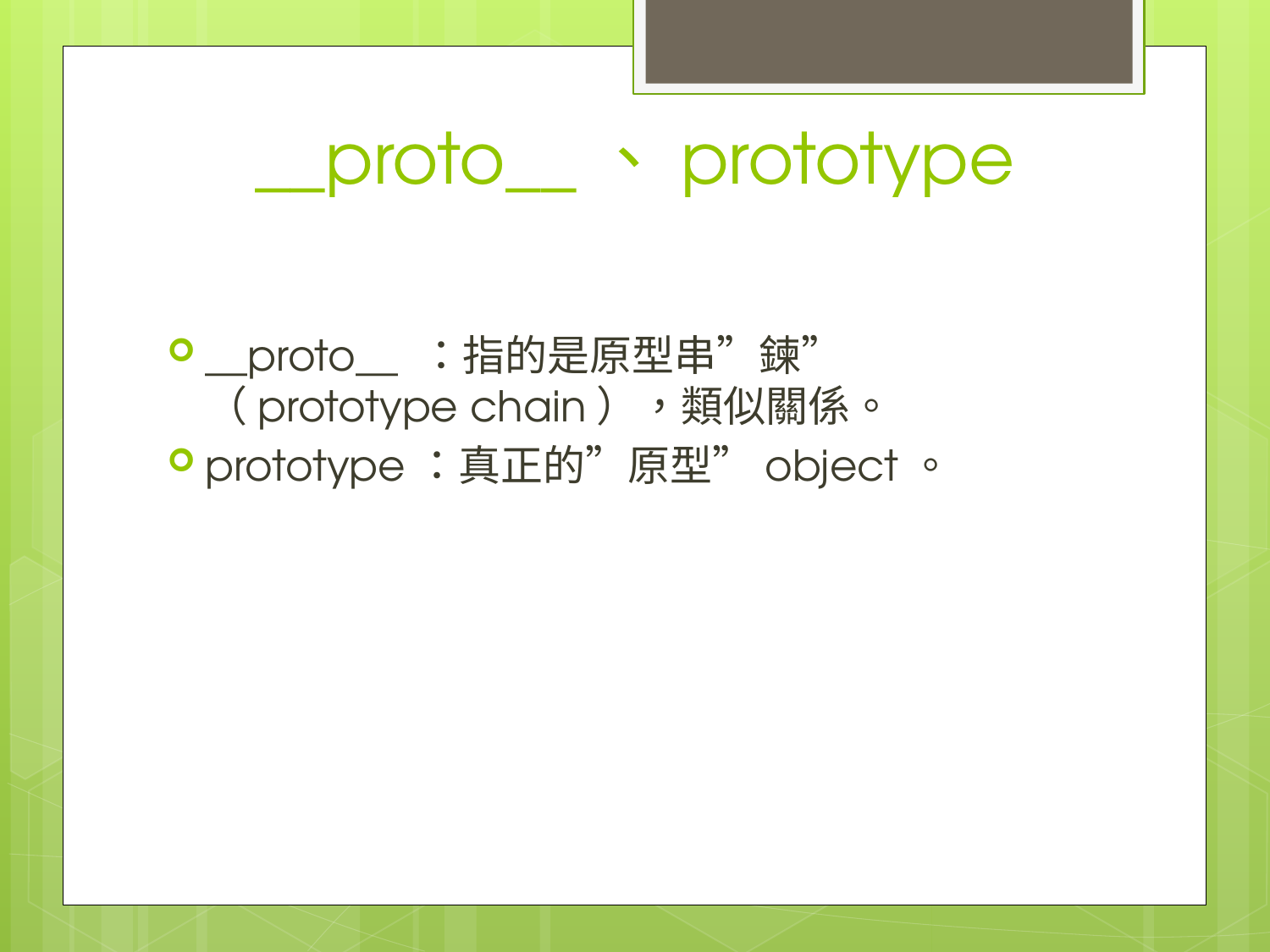

# __proto__、prototype
__proto__ ：指的是原型串”鍊” （prototype chain），類似關係。
prototype：真正的”原型”object。